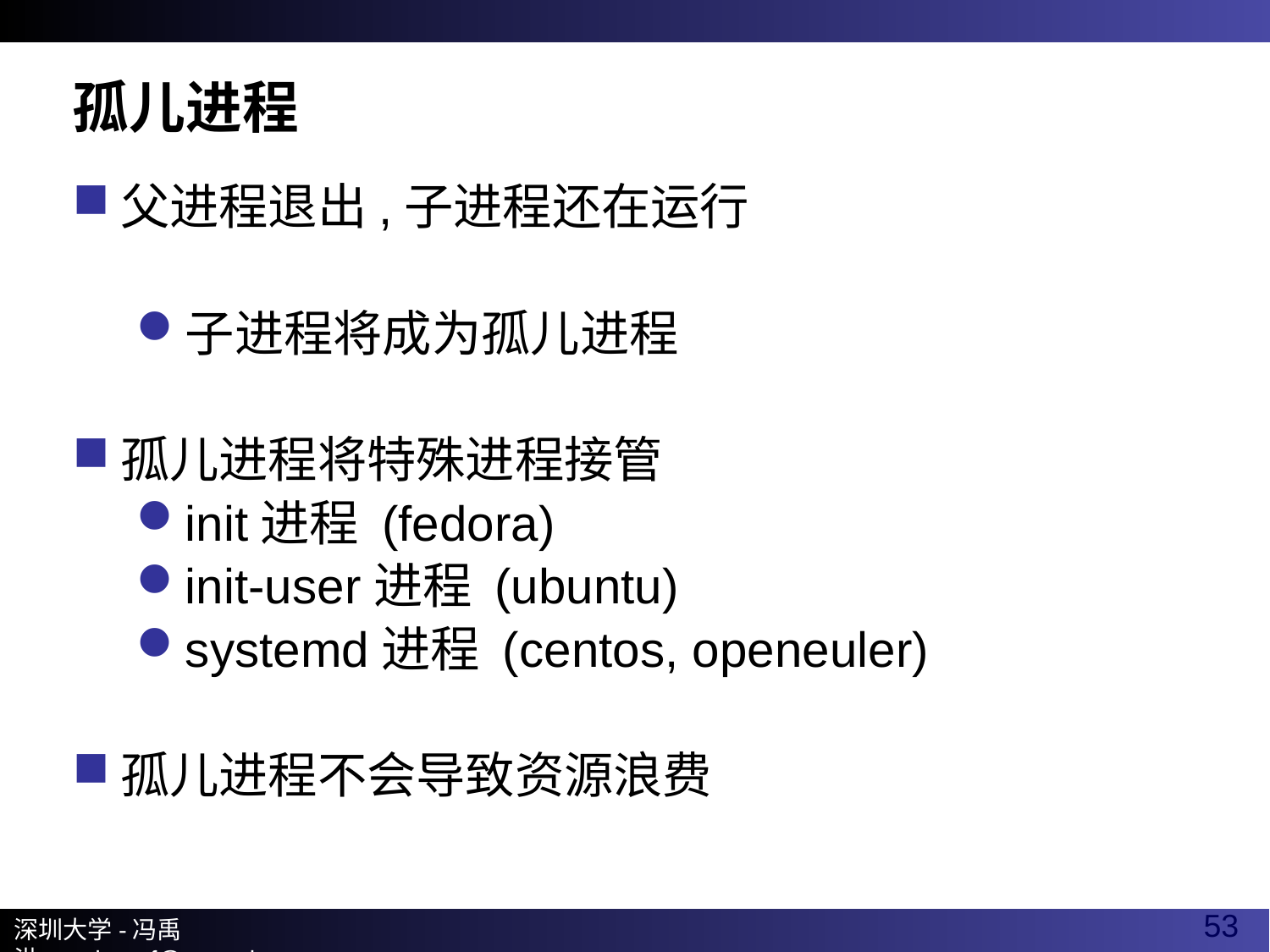

# 孤儿进程
父进程退出,子进程还在运行

子进程将成为孤儿进程

孤儿进程将特殊进程接管
init进程 (fedora)
init-user进程 (ubuntu)
systemd进程 (centos, openeuler)

孤儿进程不会导致资源浪费